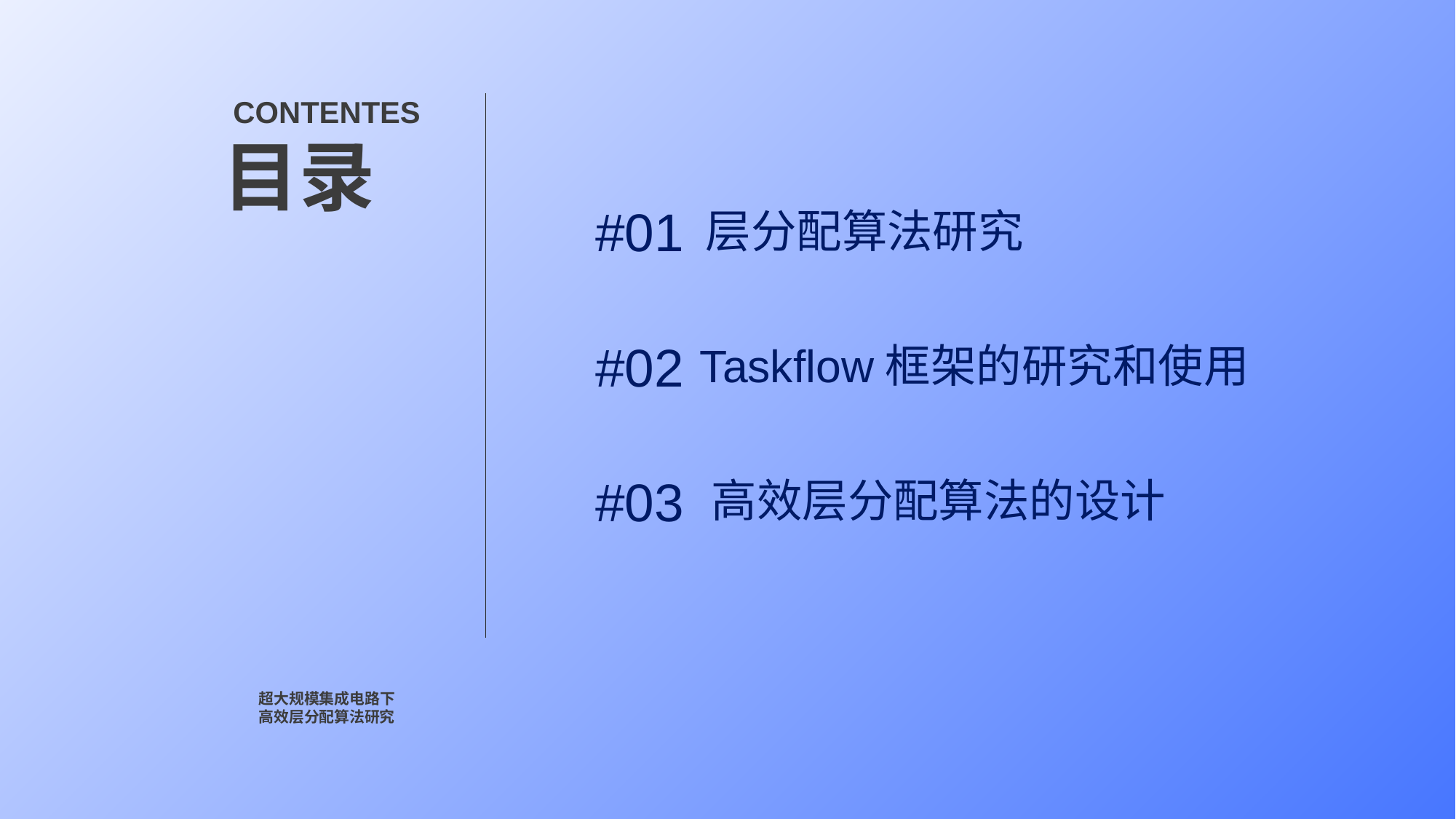

CONTENTES
目录
#01
层分配算法研究
#02
Taskflow框架的研究和使用
#03
高效层分配算法的设计
超大规模集成电路下
高效层分配算法研究